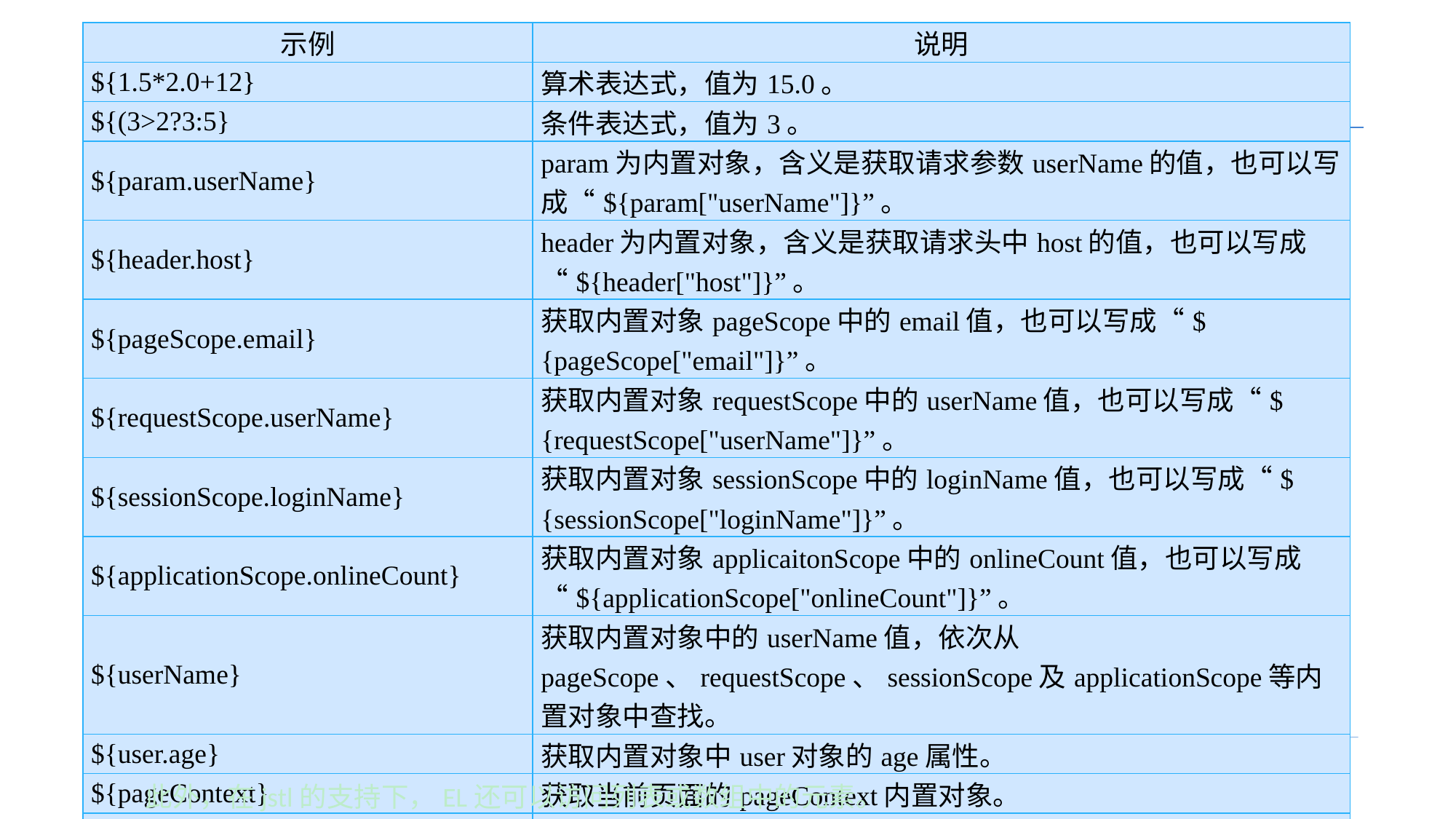

| 示例 | 说明 |
| --- | --- |
| ${1.5\*2.0+12} | 算术表达式，值为15.0。 |
| ${(3>2?3:5} | 条件表达式，值为3。 |
| ${param.userName} | param为内置对象，含义是获取请求参数userName的值，也可以写成“${param["userName"]}”。 |
| ${header.host} | header为内置对象，含义是获取请求头中host的值，也可以写成“${header["host"]}”。 |
| ${pageScope.email} | 获取内置对象pageScope中的email值，也可以写成“${pageScope["email"]}”。 |
| ${requestScope.userName} | 获取内置对象requestScope中的userName值，也可以写成“${requestScope["userName"]}”。 |
| ${sessionScope.loginName} | 获取内置对象sessionScope中的loginName值，也可以写成“${sessionScope["loginName"]}”。 |
| ${applicationScope.onlineCount} | 获取内置对象applicaitonScope中的onlineCount值，也可以写成“${applicationScope["onlineCount"]}”。 |
| ${userName} | 获取内置对象中的userName值，依次从pageScope、requestScope、sessionScope及applicationScope等内置对象中查找。 |
| ${user.age} | 获取内置对象中user对象的age属性。 |
| ${pageContext} | 获取当前页面的pageContext内置对象。 |
| ${pageContext.request.contextPath} | 获取请求的上下文路径，即Web应用的根路径。 |
#

19
此外，在jstl的支持下，EL还可以访问列表或数组中的元素。